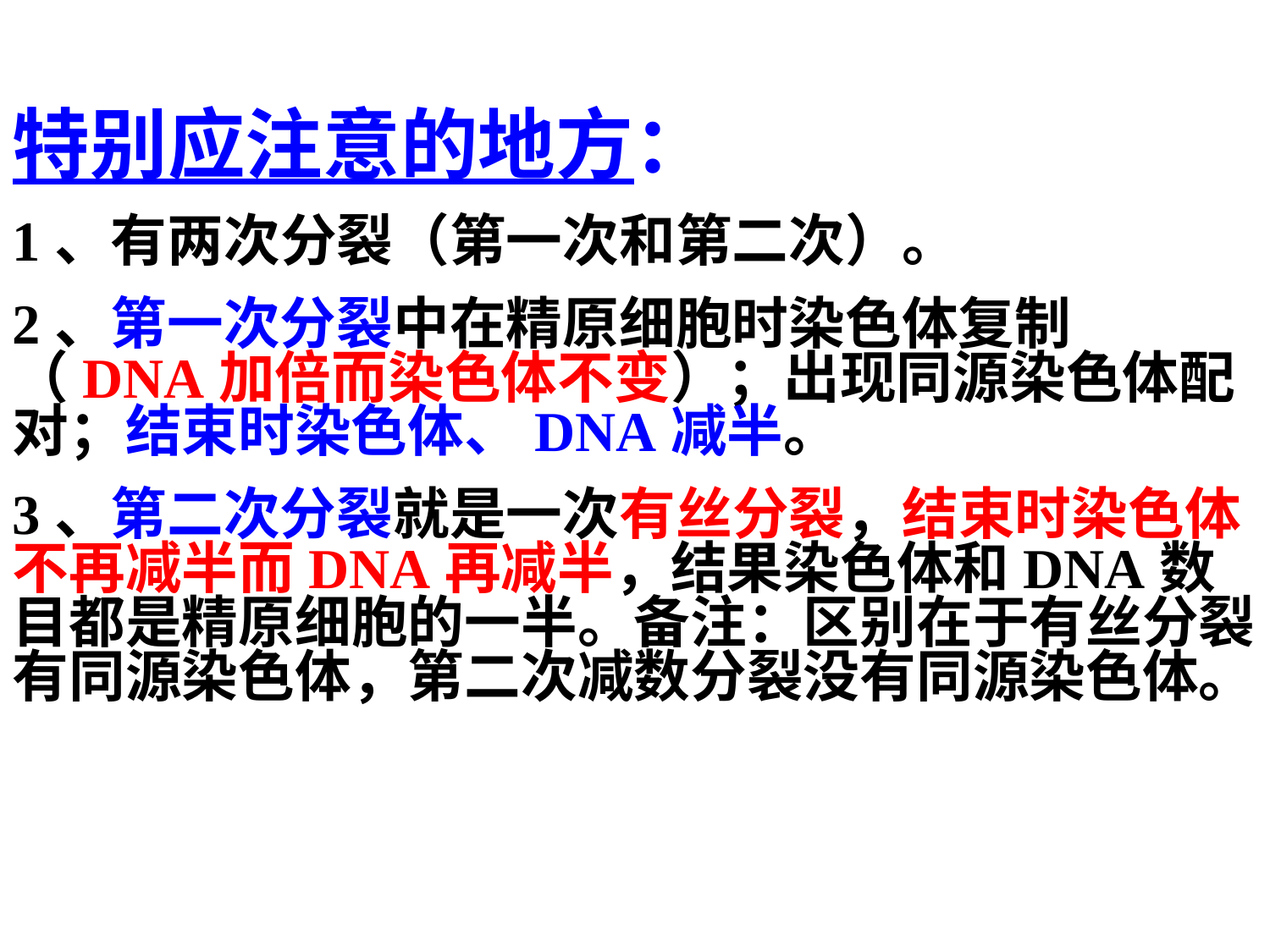

特别应注意的地方：
1、有两次分裂（第一次和第二次）。
2、第一次分裂中在精原细胞时染色体复制（DNA加倍而染色体不变）；出现同源染色体配对；结束时染色体、DNA减半。
3、第二次分裂就是一次有丝分裂，结束时染色体不再减半而DNA再减半，结果染色体和DNA数目都是精原细胞的一半。备注：区别在于有丝分裂有同源染色体，第二次减数分裂没有同源染色体。